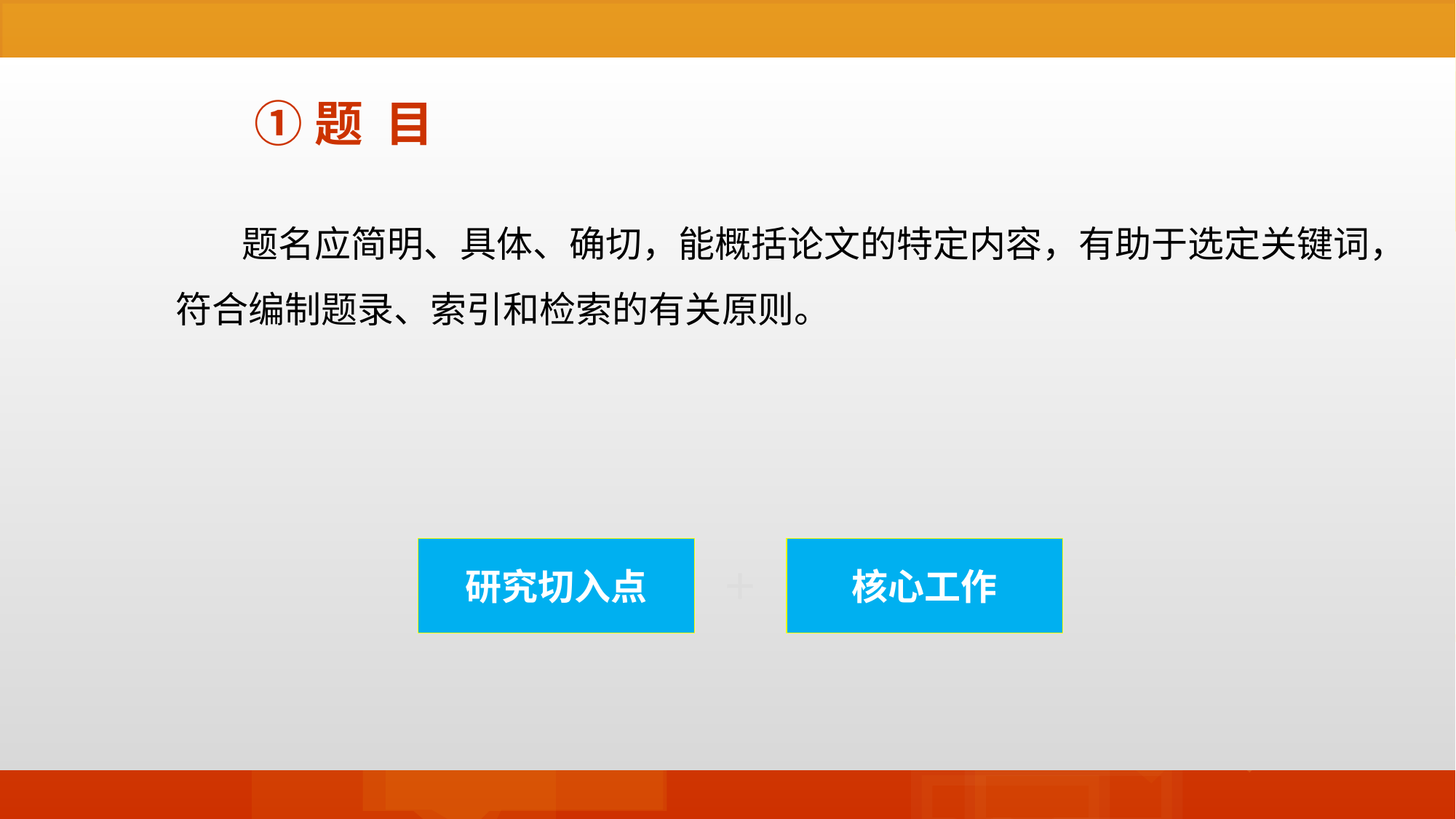

# ①题  目

       题名应简明、具体、确切，能概括论文的特定内容，有助于选定关键词，符合编制题录、索引和检索的有关原则。

研究切入点
＋
核心工作